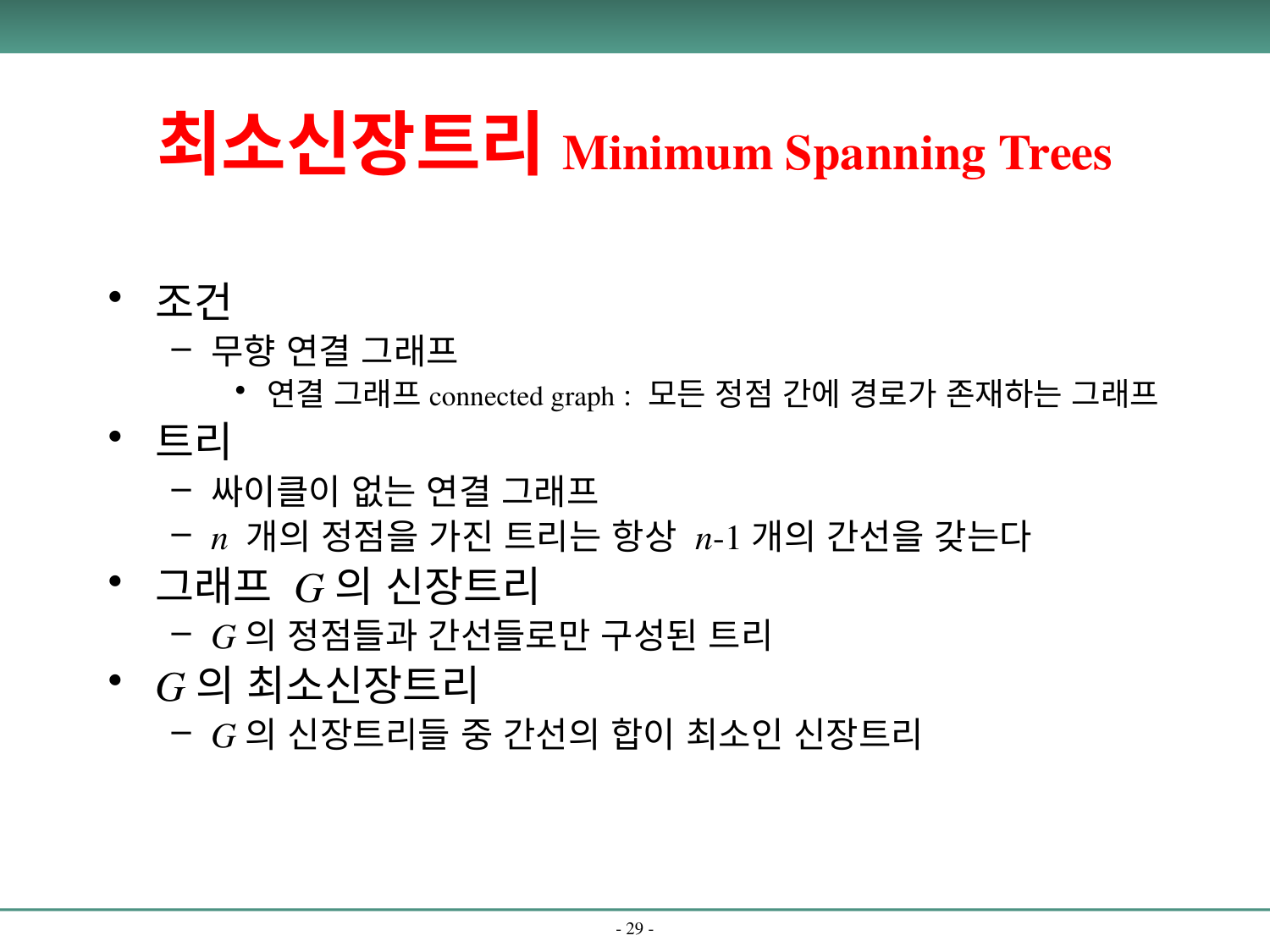

# 최소신장트리Minimum Spanning Trees
조건
무향 연결 그래프
연결 그래프connected graph : 모든 정점 간에 경로가 존재하는 그래프
트리
싸이클이 없는 연결 그래프
n 개의 정점을 가진 트리는 항상 n-1개의 간선을 갖는다
그래프 G의 신장트리
G의 정점들과 간선들로만 구성된 트리
G의 최소신장트리
G의 신장트리들 중 간선의 합이 최소인 신장트리